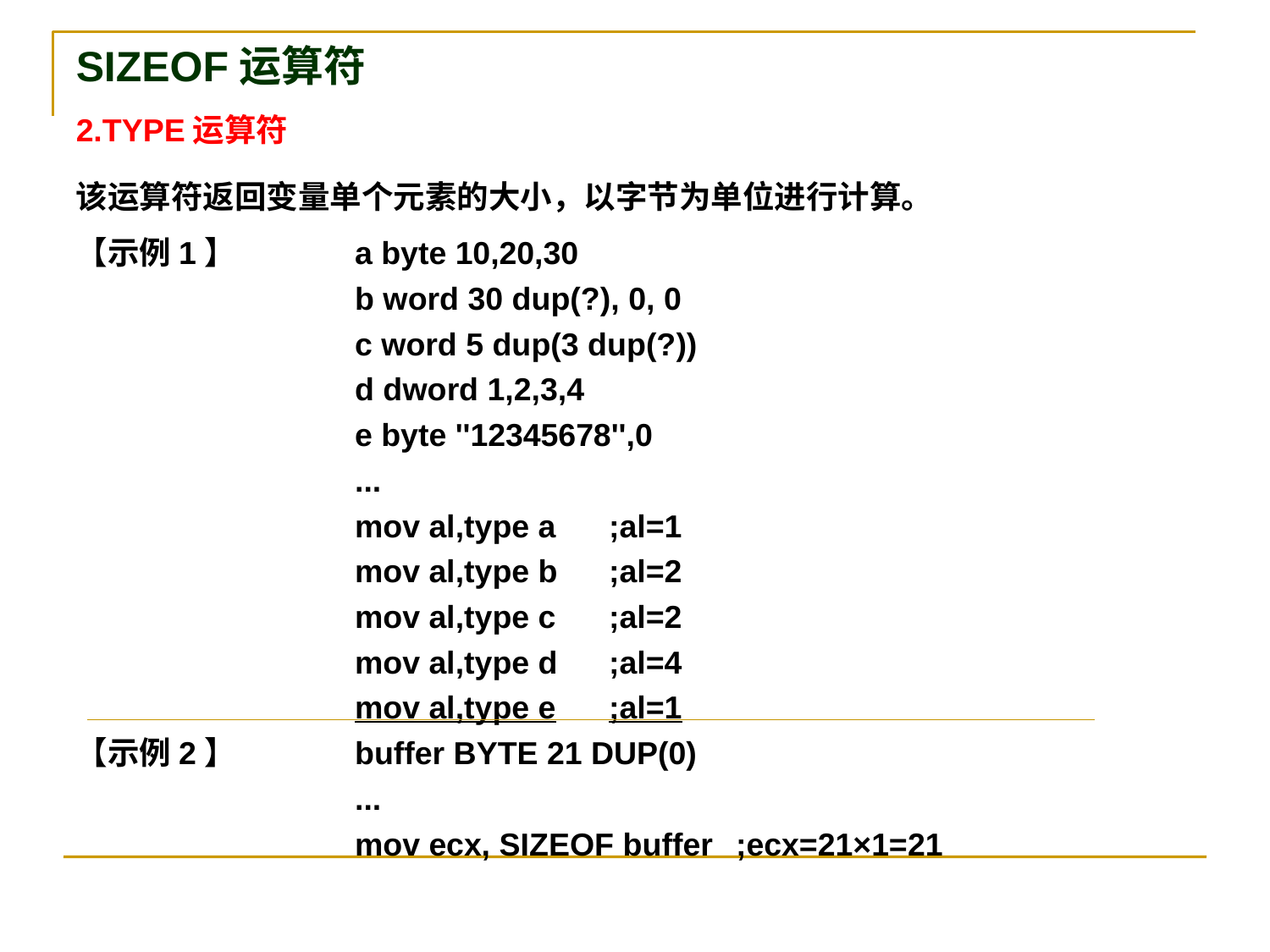

# SIZEOF运算符
2.TYPE运算符
该运算符返回变量单个元素的大小，以字节为单位进行计算。
【示例1】	a byte 10,20,30
			b word 30 dup(?), 0, 0
			c word 5 dup(3 dup(?))
			d dword 1,2,3,4
			e byte ''12345678'',0
			...
			mov al,type a	;al=1
			mov al,type b	;al=2
			mov al,type c	;al=2
			mov al,type d	;al=4
			mov al,type e	;al=1
【示例2】	buffer BYTE 21 DUP(0)
			...
			mov ecx, SIZEOF buffer	;ecx=21×1=21